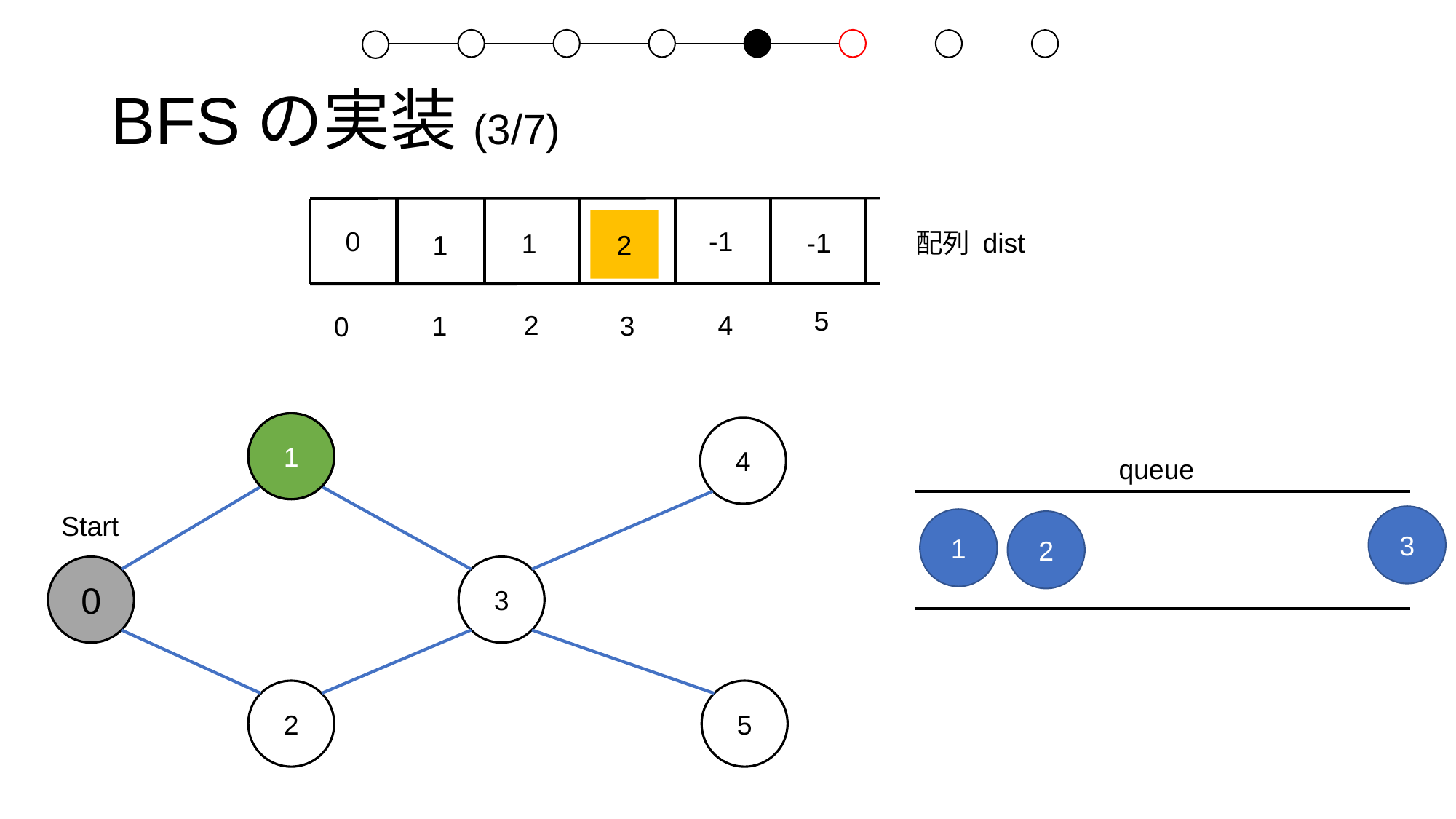

# BFSの実装(3/7)
0
-1
-1
-1
1
-1
1
2
配列 dist
5
2
4
1
3
0
1
1
4
queue
Start
3
1
2
0
3
2
5